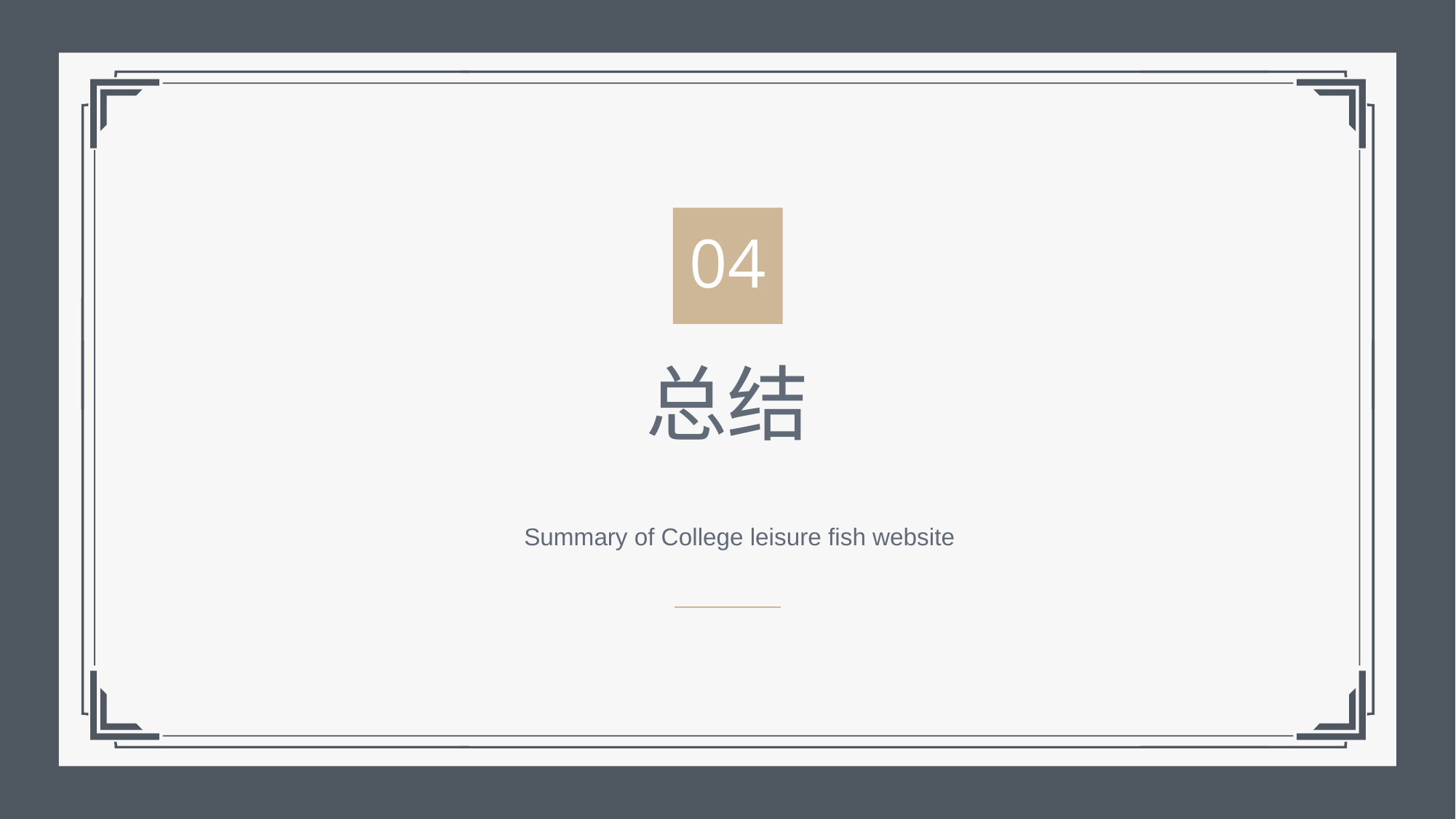

04
总结
Summary of College leisure fish website